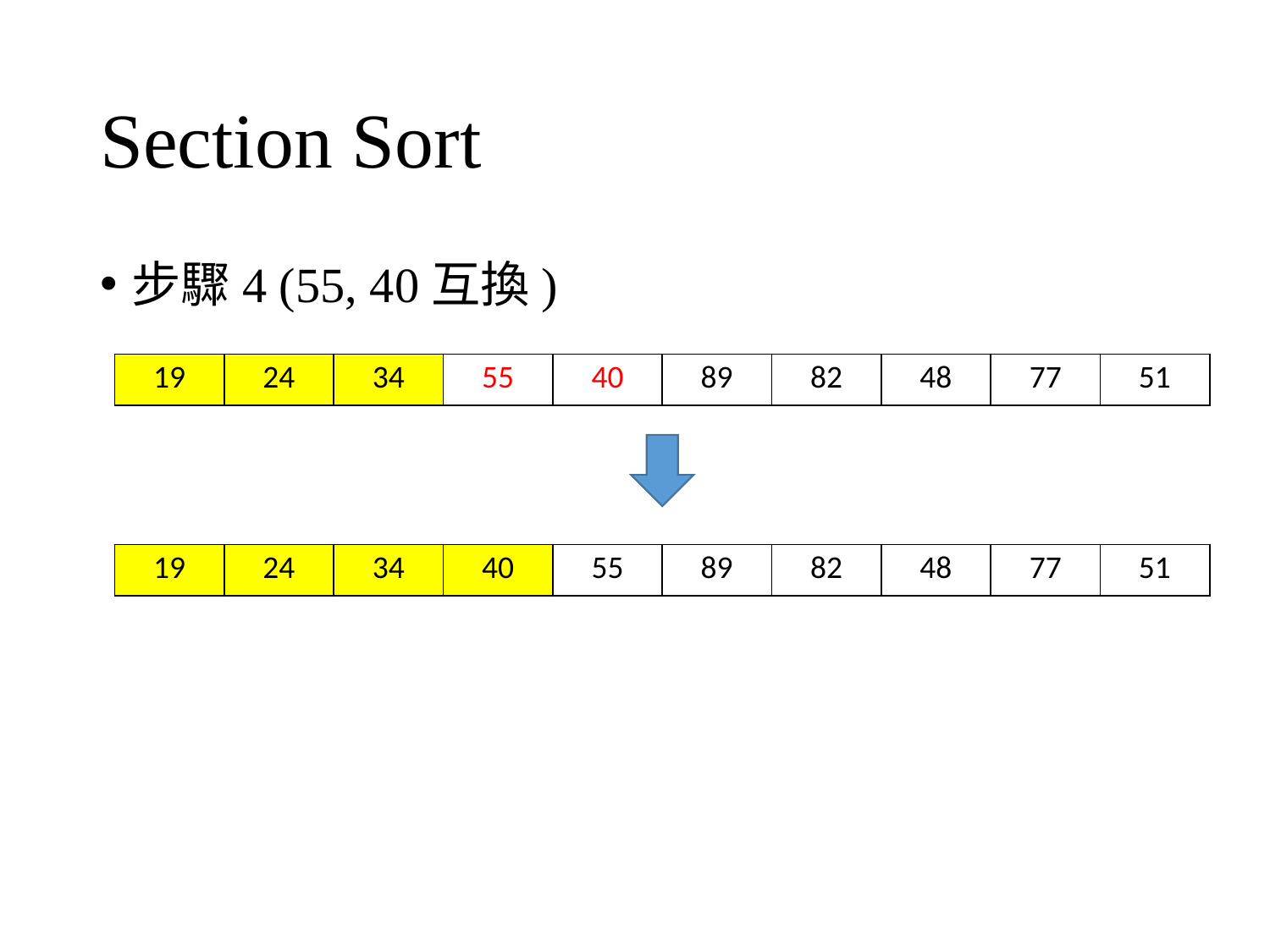

# Section Sort
步驟4 (55, 40互換)
| 19 | 24 | 34 | 55 | 40 | 89 | 82 | 48 | 77 | 51 |
| --- | --- | --- | --- | --- | --- | --- | --- | --- | --- |

| 19 | 24 | 34 | 40 | 55 | 89 | 82 | 48 | 77 | 51 |
| --- | --- | --- | --- | --- | --- | --- | --- | --- | --- |